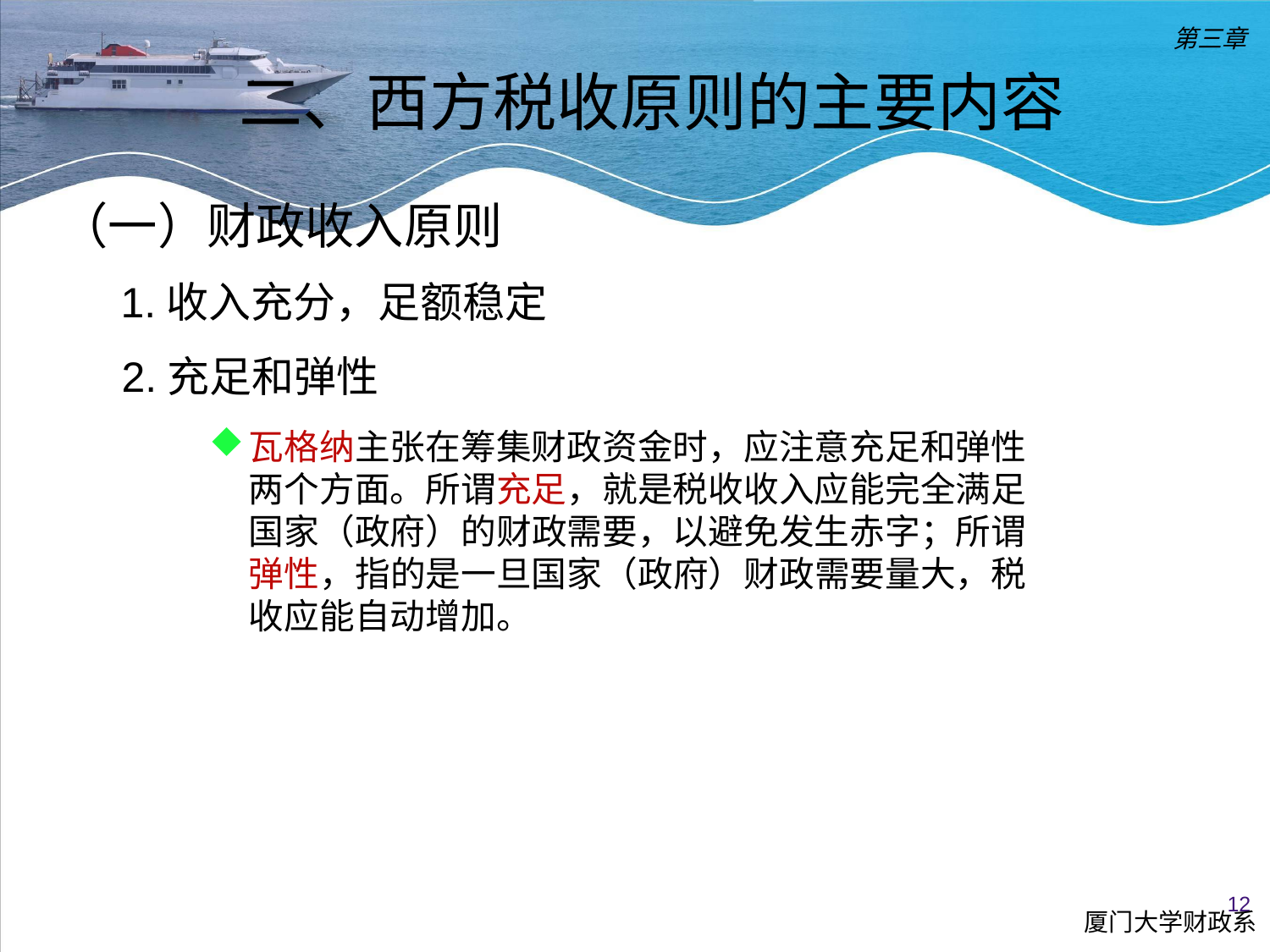

第三章
二、西方税收原则的主要内容
（一）财政收入原则
1.收入充分，足额稳定
2.充足和弹性
瓦格纳主张在筹集财政资金时，应注意充足和弹性两个方面。所谓充足，就是税收收入应能完全满足国家（政府）的财政需要，以避免发生赤字；所谓弹性，指的是一旦国家（政府）财政需要量大，税收应能自动增加。
12
厦门大学财政系